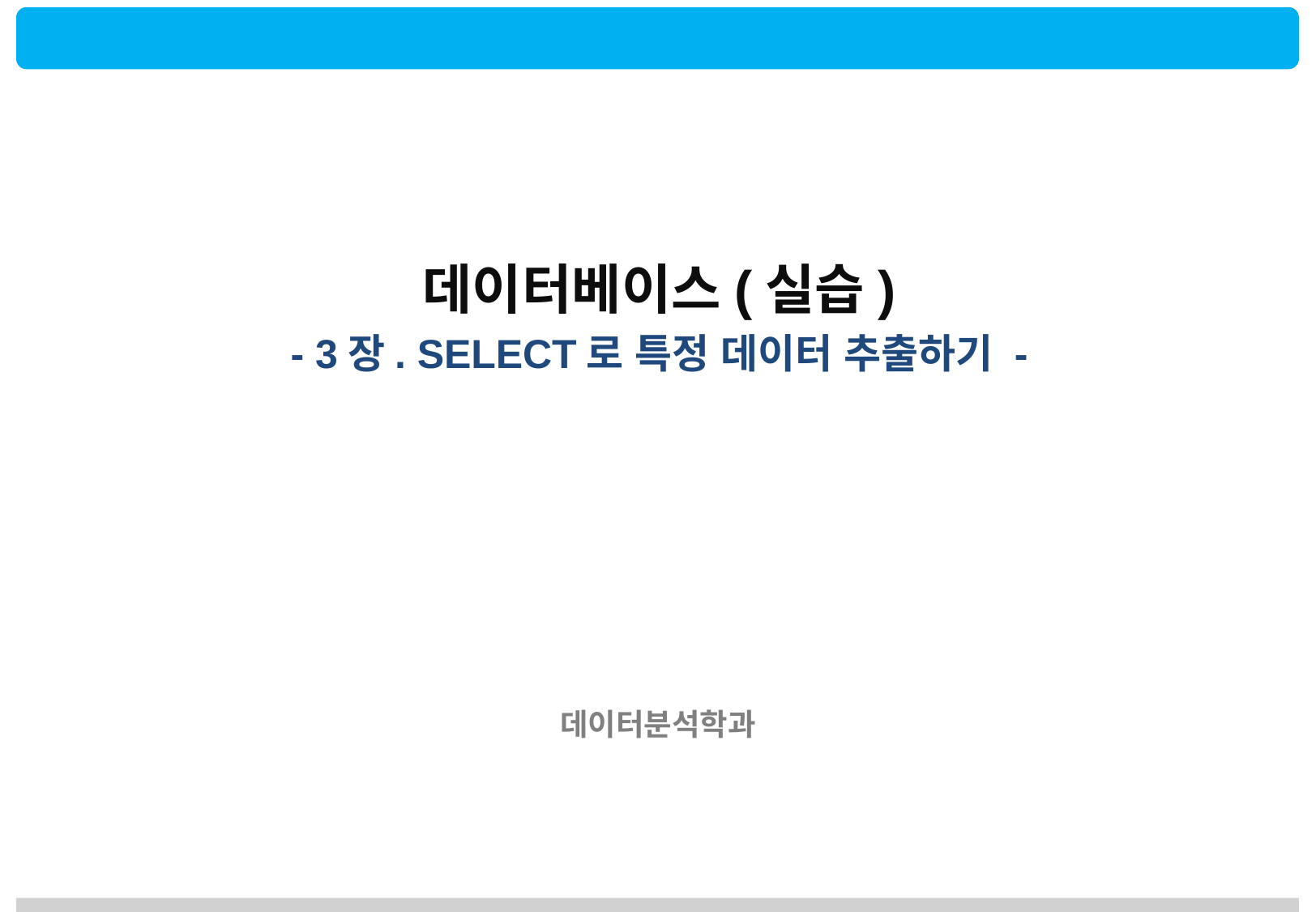

데이터베이스(실습)
- 3장. SELECT로 특정 데이터 추출하기 -
데이터분석학과